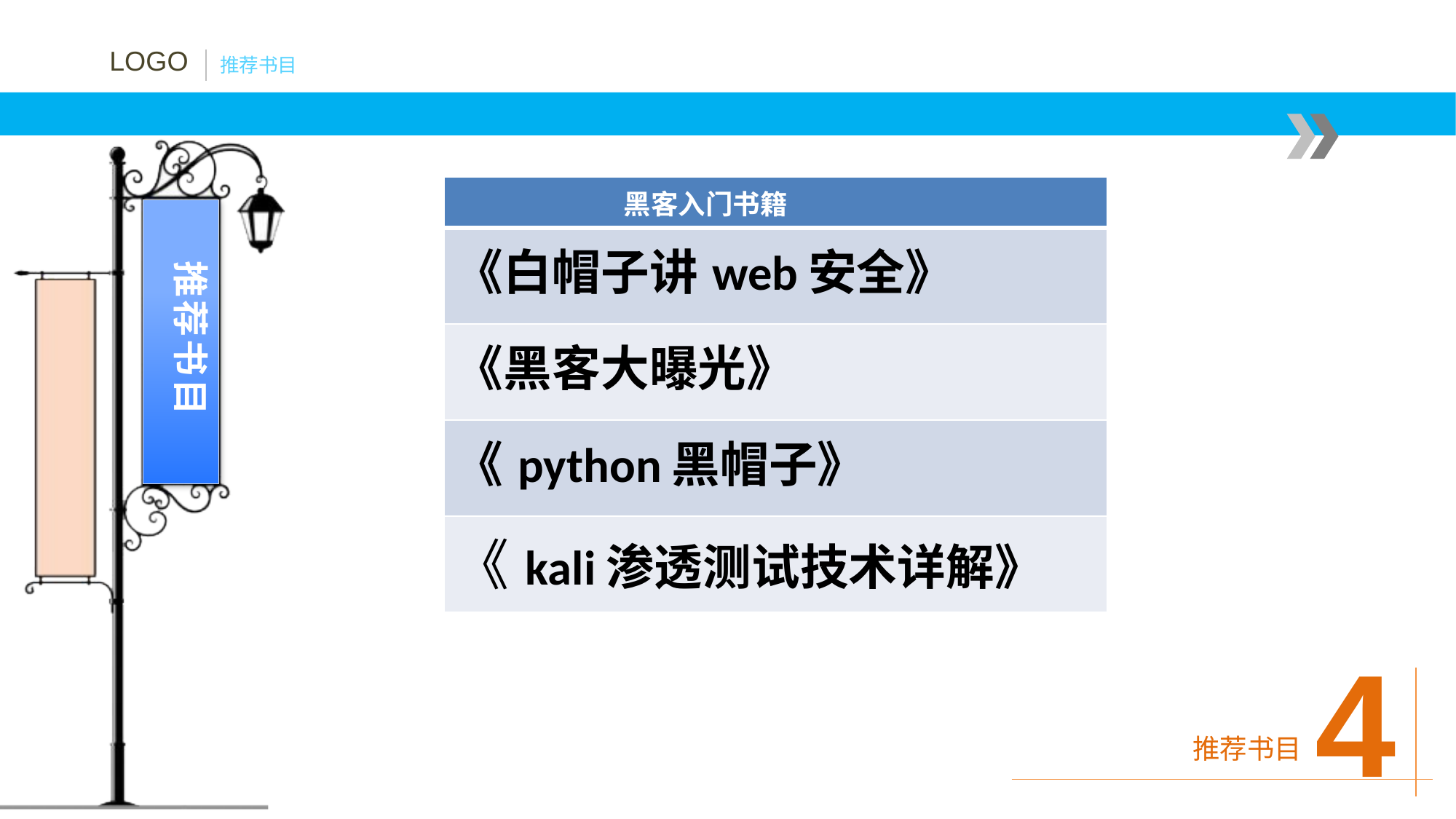

# 推荐书目
| 黑客入门书籍 |
| --- |
| 《白帽子讲web安全》 |
| 《黑客大曝光》 |
| 《python黑帽子》 |
| 《kali渗透测试技术详解》 |
推荐书目

人生概述

4
推荐书目